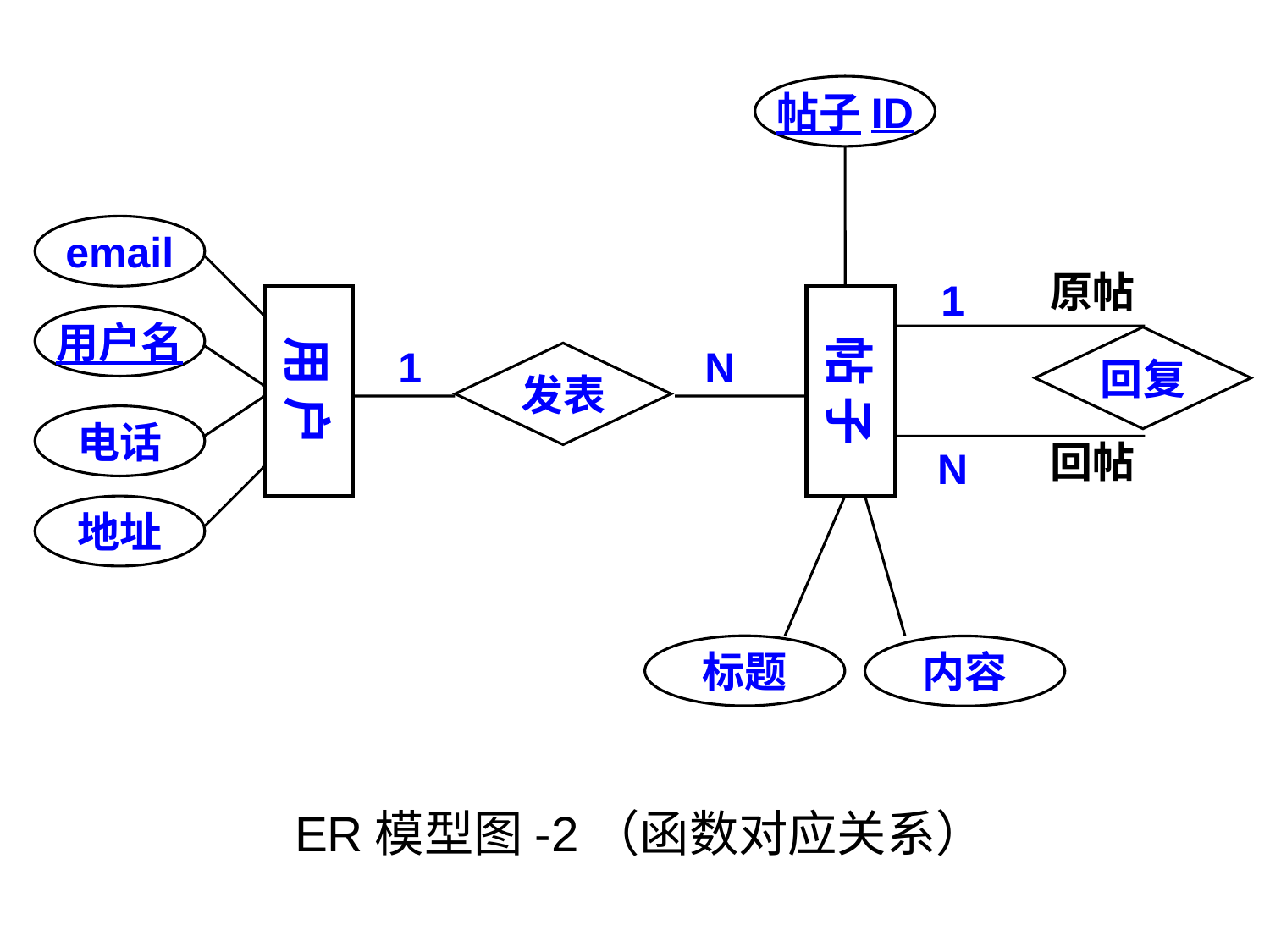

帖子ID

帖 子

标题
内容
email

用 户
用户名

电话

地址
原帖

回复

回帖
1
N
发表

1
N
ER模型图-2（函数对应关系）